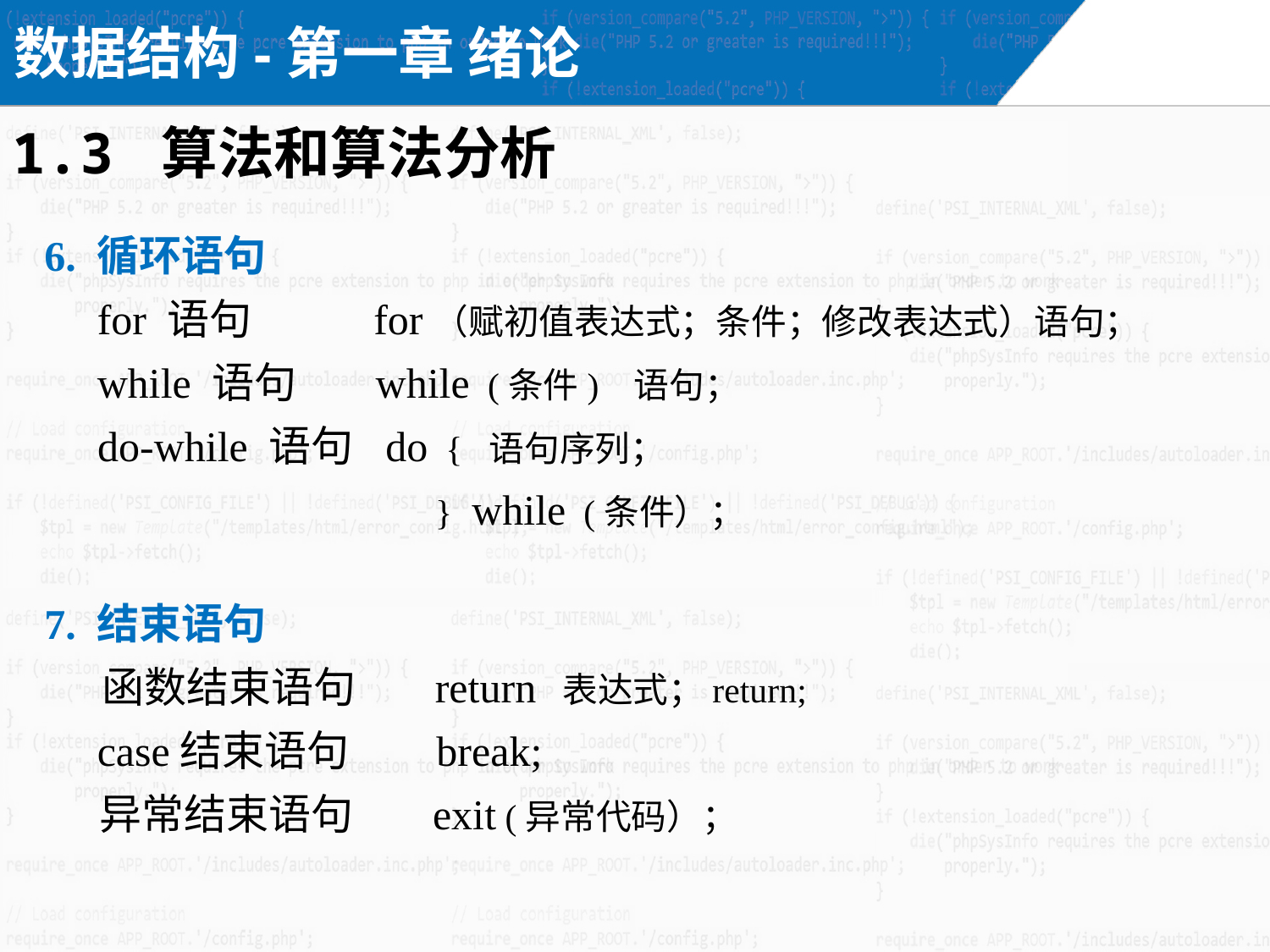

数据结构-第一章 绪论
1.3 算法和算法分析
6. 循环语句
     for 语句              for（赋初值表达式；条件；修改表达式）语句；
     while 语句         while  (条件)   语句；
      do-while 语句   do  {  语句序列；
                                            }  while  (条件）；
7. 结束语句
     函数结束语句         return  表达式；return;
     case结束语句          break;
      异常结束语句         exit (异常代码）；